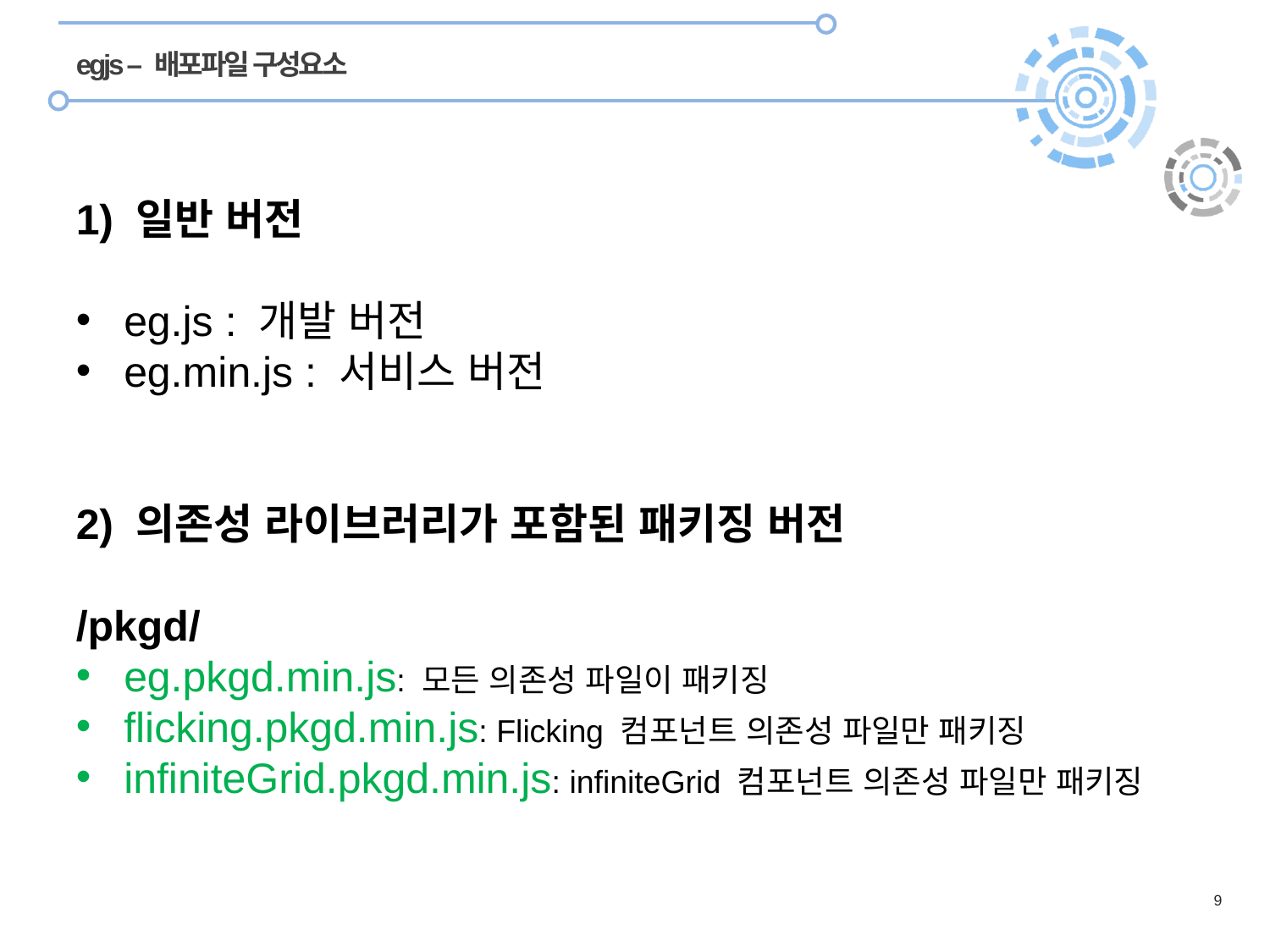

egjs – 배포파일 구성요소
1) 일반 버전

eg.js : 개발 버전
eg.min.js : 서비스 버전

2) 의존성 라이브러리가 포함된 패키징 버전

/pkgd/
eg.pkgd.min.js: 모든 의존성 파일이 패키징
flicking.pkgd.min.js: Flicking 컴포넌트 의존성 파일만 패키징
infiniteGrid.pkgd.min.js: infiniteGrid 컴포넌트 의존성 파일만 패키징